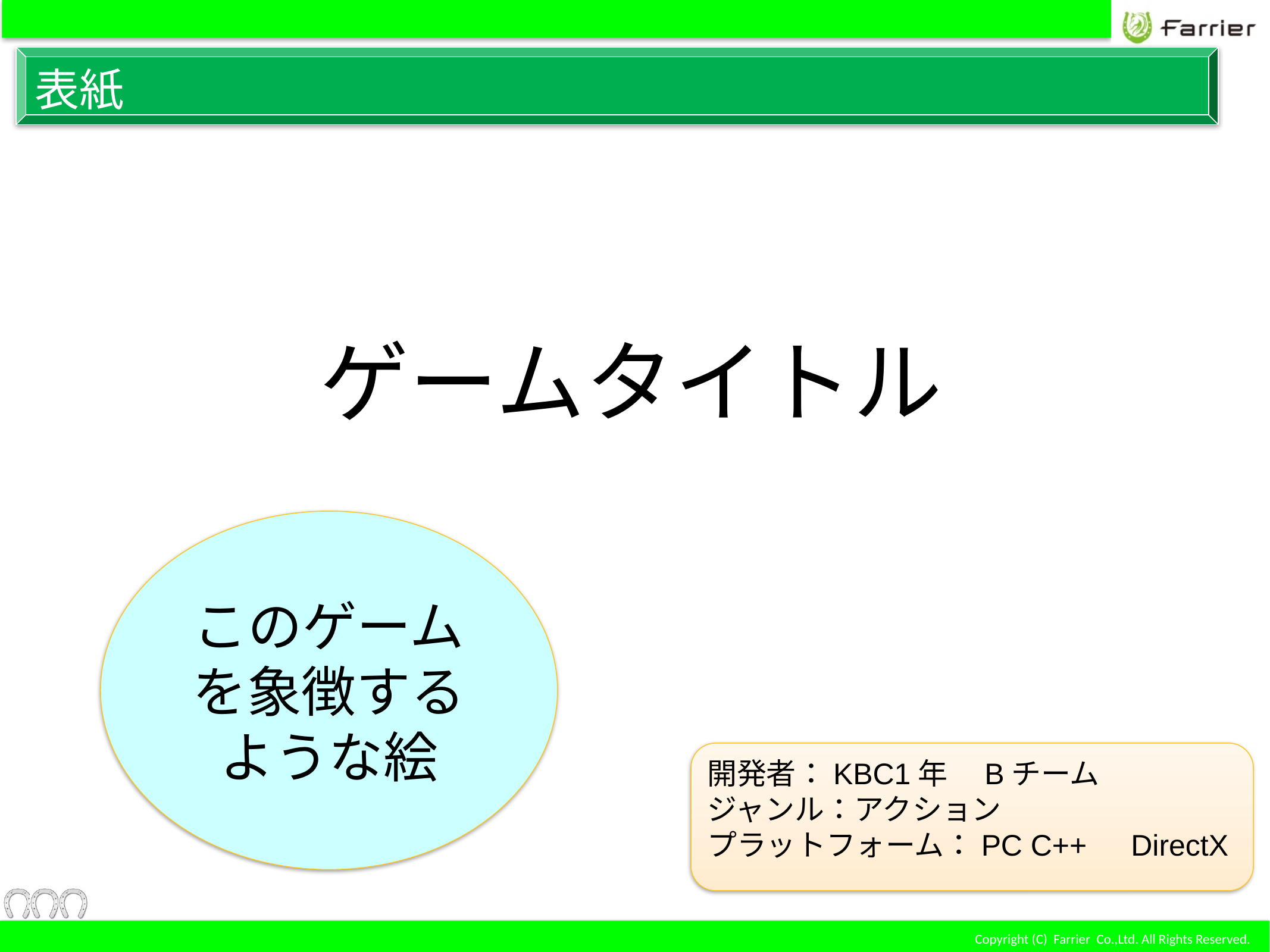

表紙
ゲームタイトル
このゲームを象徴するような絵
開発者：KBC1年　Bチーム
ジャンル：アクション
プラットフォーム：PC C++　DirectX